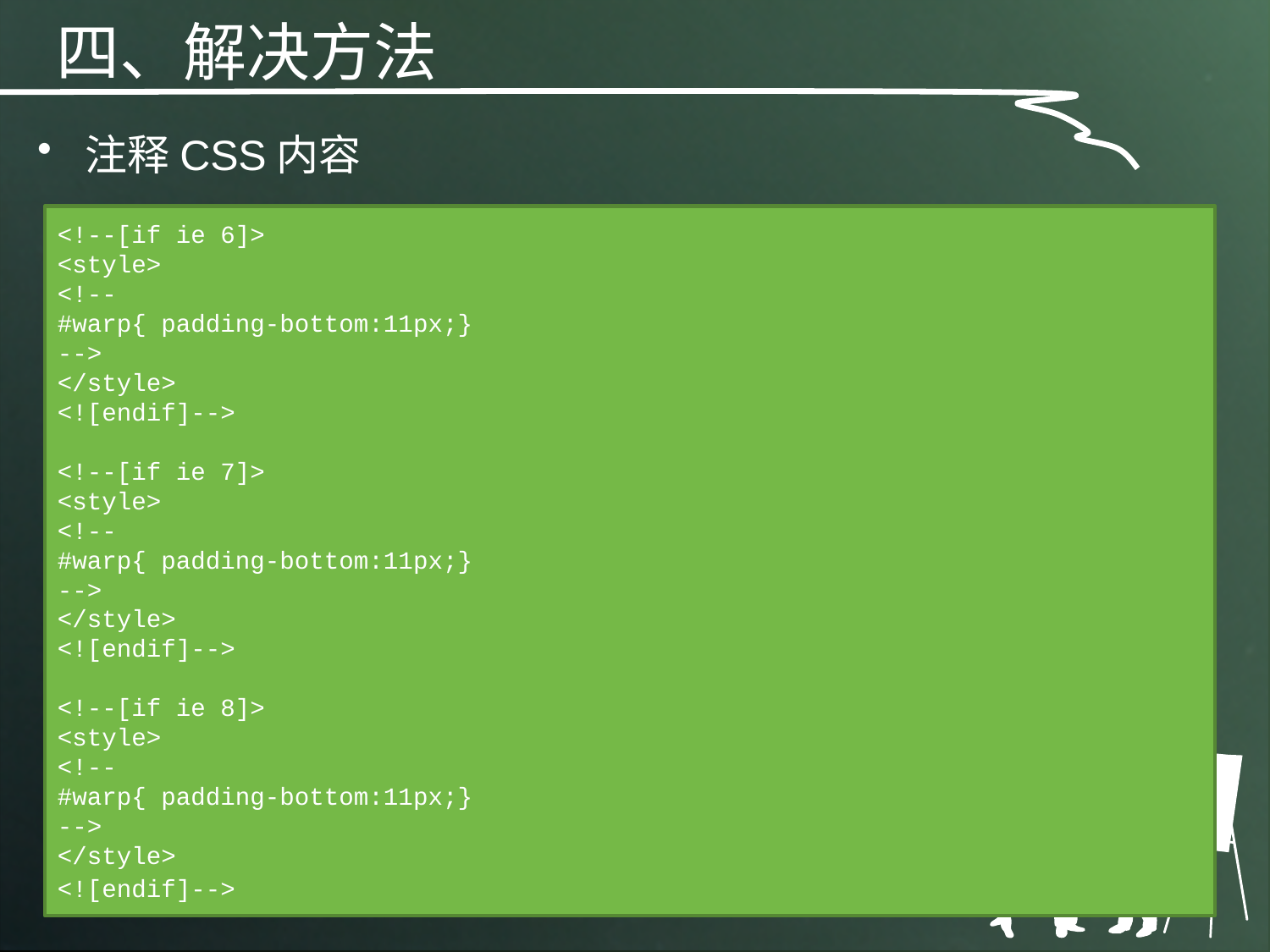

四、解决方法

注释CSS内容

<!--[if ie 6]>
<style>
<!--
#warp{ padding-bottom:11px;}
-->
</style>
<![endif]-->
<!--[if ie 7]>
<style>
<!--
#warp{ padding-bottom:11px;}
-->
</style>
<![endif]-->
<!--[if ie 8]>
<style>
<!--
#warp{ padding-bottom:11px;}
-->
</style>
<![endif]-->